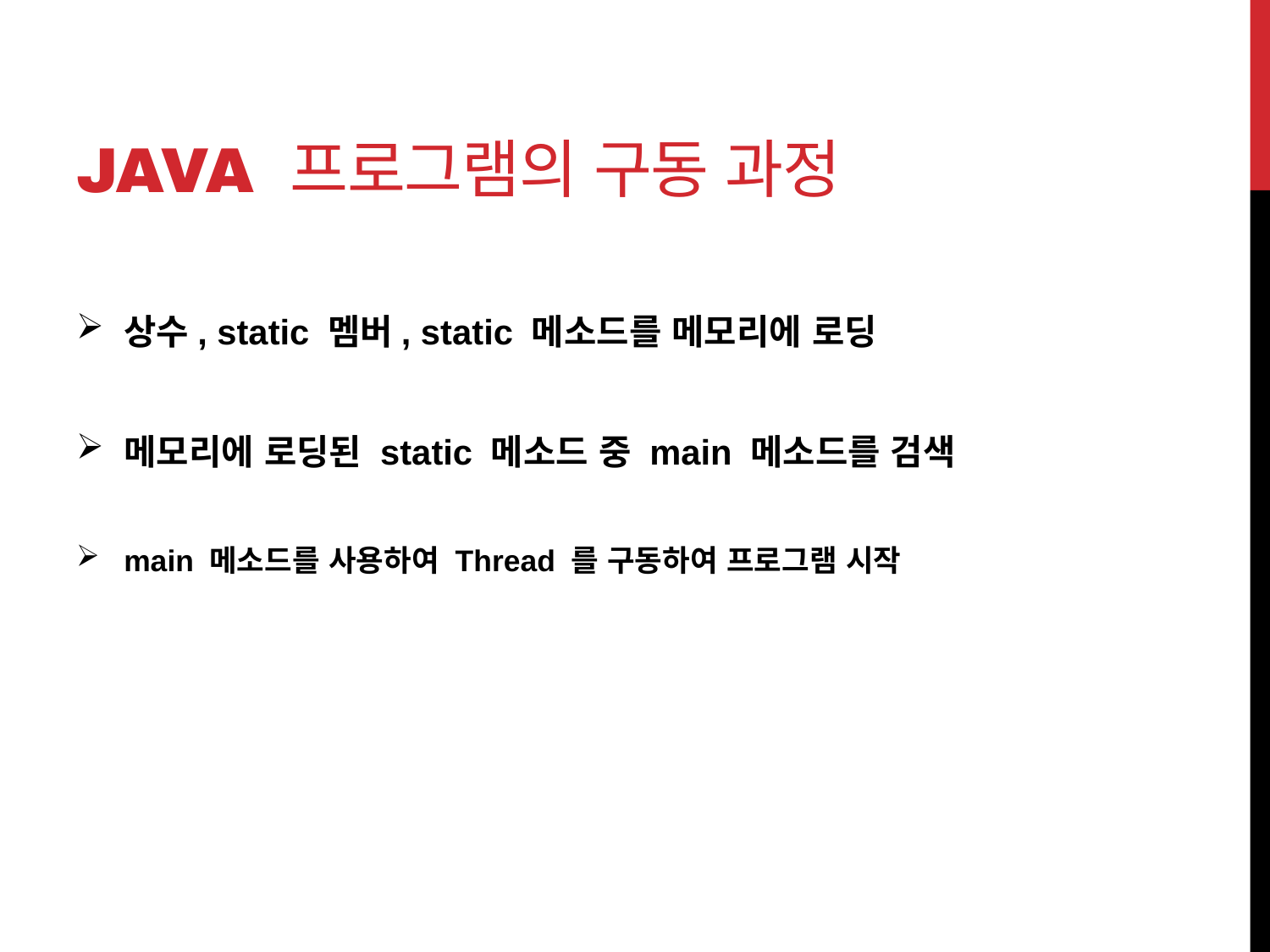

# Java 프로그램의 구동 과정

상수, static 멤버, static 메소드를 메모리에 로딩

메모리에 로딩된 static 메소드 중 main 메소드를 검색

main 메소드를 사용하여 Thread 를 구동하여 프로그램 시작